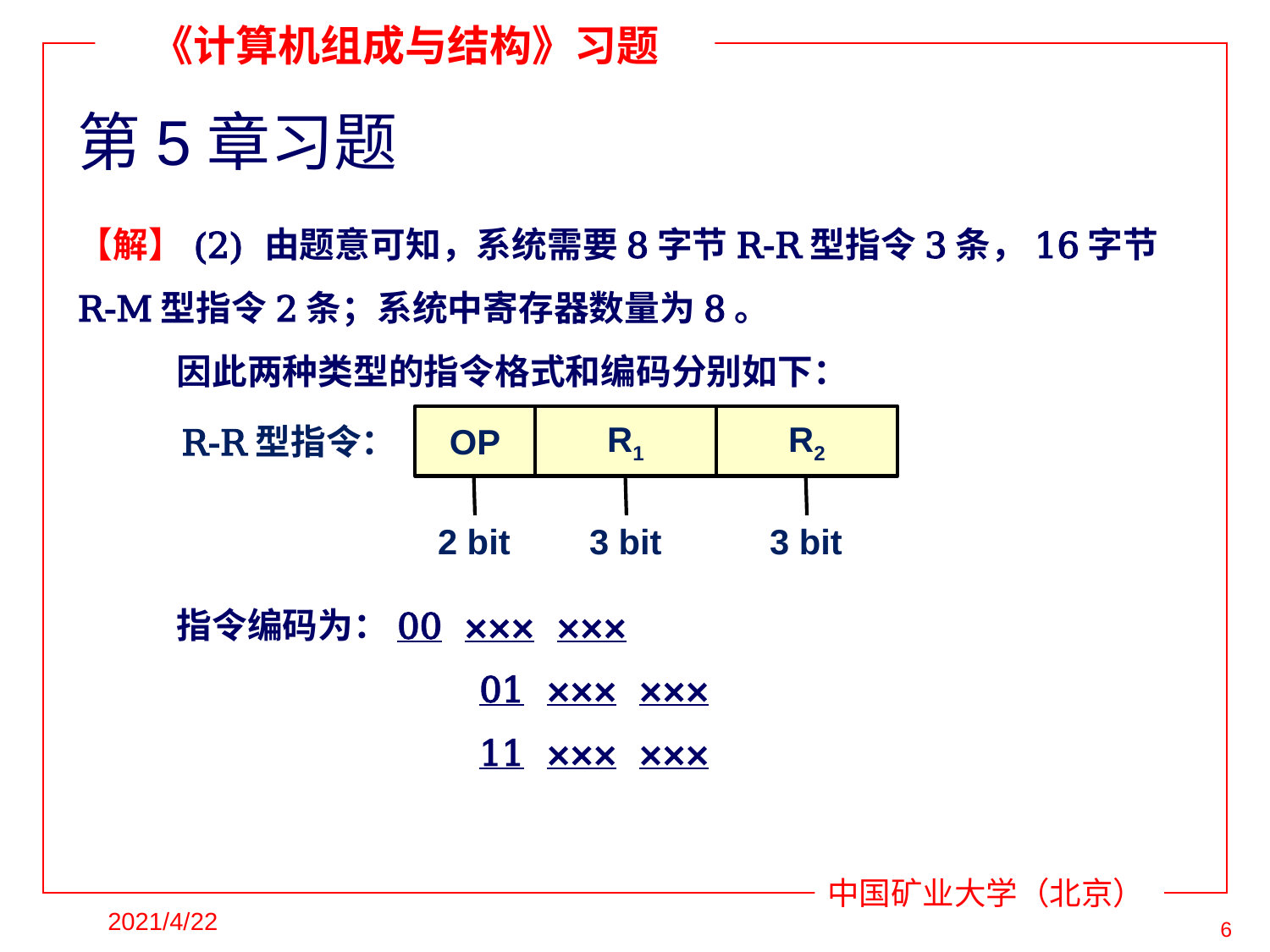

# 第5章习题
【解】(2) 由题意可知，系统需要8字节R-R型指令3条，16字节R-M型指令2条；系统中寄存器数量为8。
因此两种类型的指令格式和编码分别如下：

指令编码为：00  ×××  ×××
                           01  ×××  ×××
                           11  ×××  ×××

OP
R1
R2
R-R型指令：
2 bit
3 bit
3 bit
2021/4/22